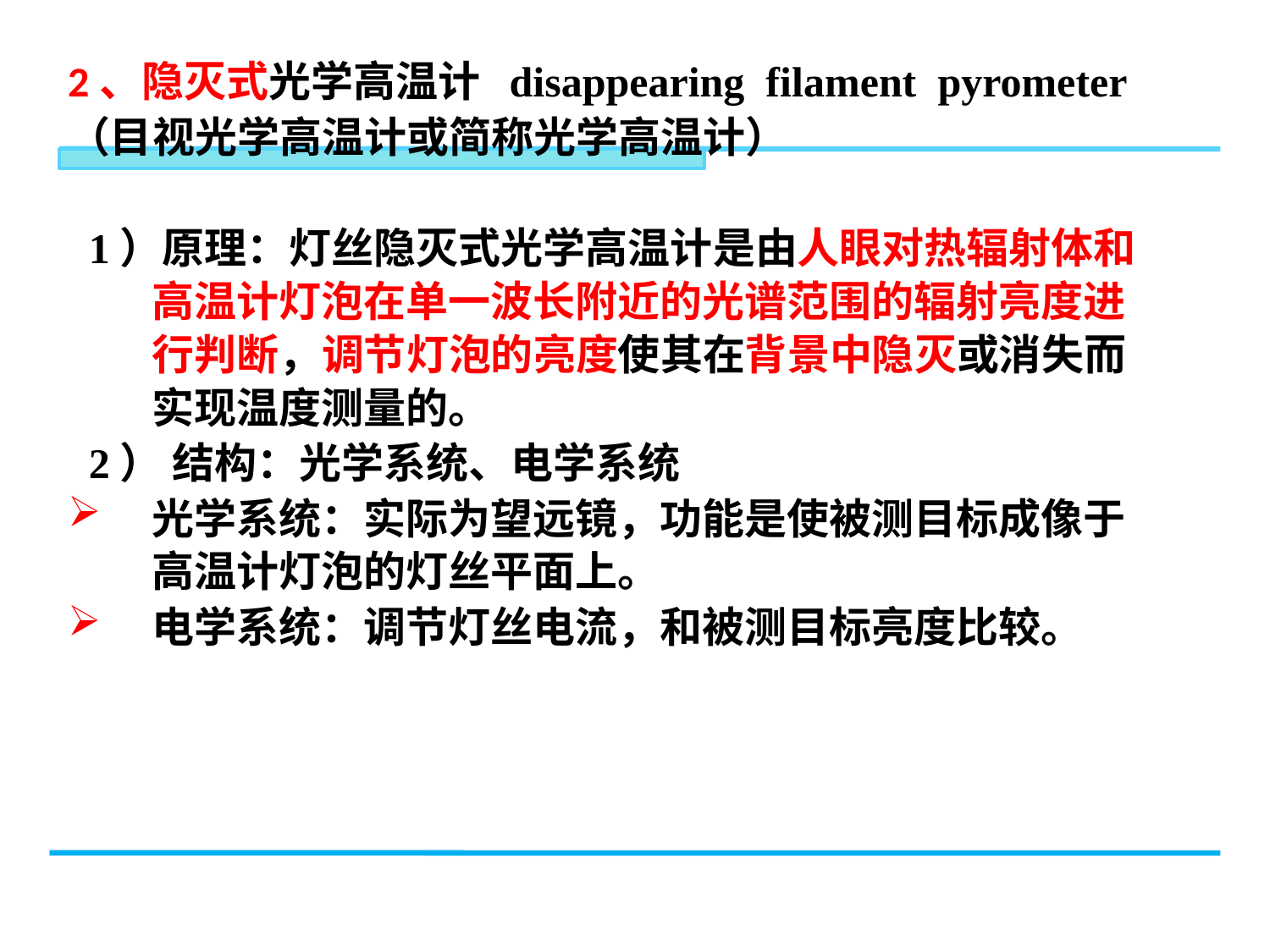

2、隐灭式光学高温计  disappearing  filament  pyrometer
（目视光学高温计或简称光学高温计）

  1）原理：灯丝隐灭式光学高温计是由人眼对热辐射体和高温计灯泡在单一波长附近的光谱范围的辐射亮度进行判断，调节灯泡的亮度使其在背景中隐灭或消失而实现温度测量的。
  2） 结构：光学系统、电学系统
光学系统：实际为望远镜，功能是使被测目标成像于高温计灯泡的灯丝平面上。
电学系统：调节灯丝电流，和被测目标亮度比较。